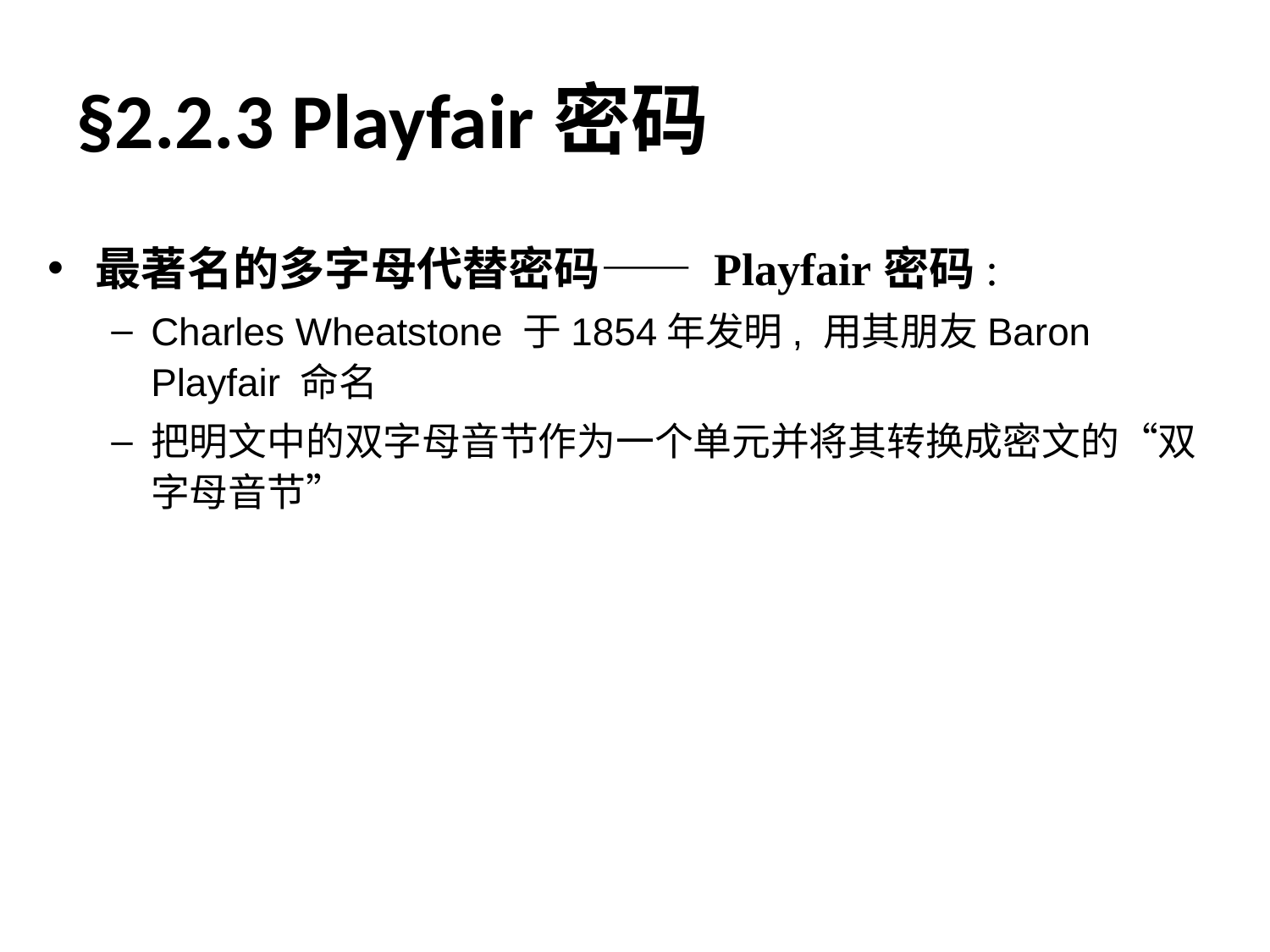

# §2.2.3 Playfair密码
最著名的多字母代替密码—— Playfair密码:
Charles Wheatstone 于1854年发明, 用其朋友Baron Playfair 命名
把明文中的双字母音节作为一个单元并将其转换成密文的“双字母音节”